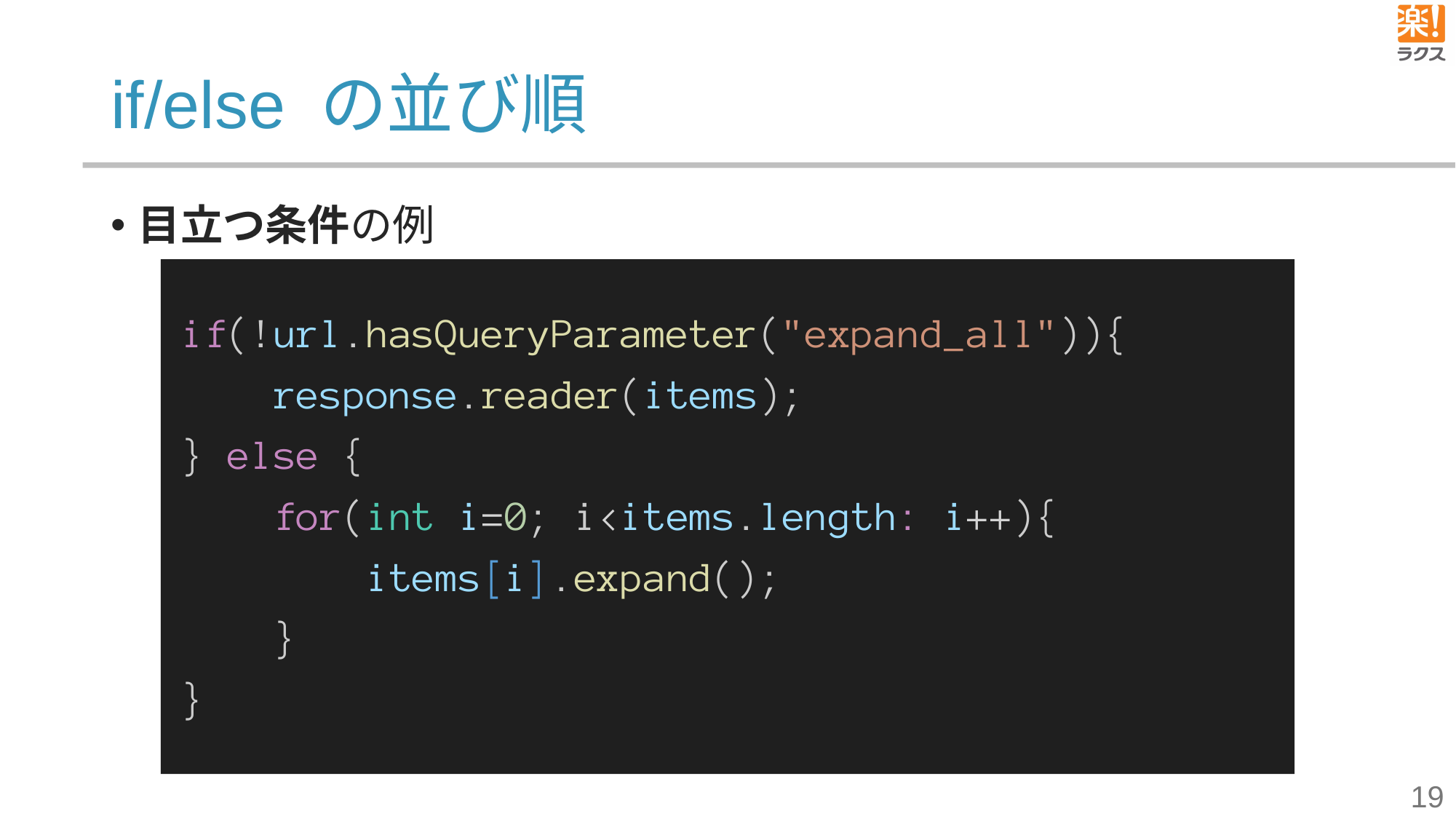

# if/else の並び順
目立つ条件の例
if(!url.hasQueryParameter("expand_all")){
    response.reader(items);
} else {
    for(int i=0; i<items.length: i++){
        items[i].expand();
    }
}
19